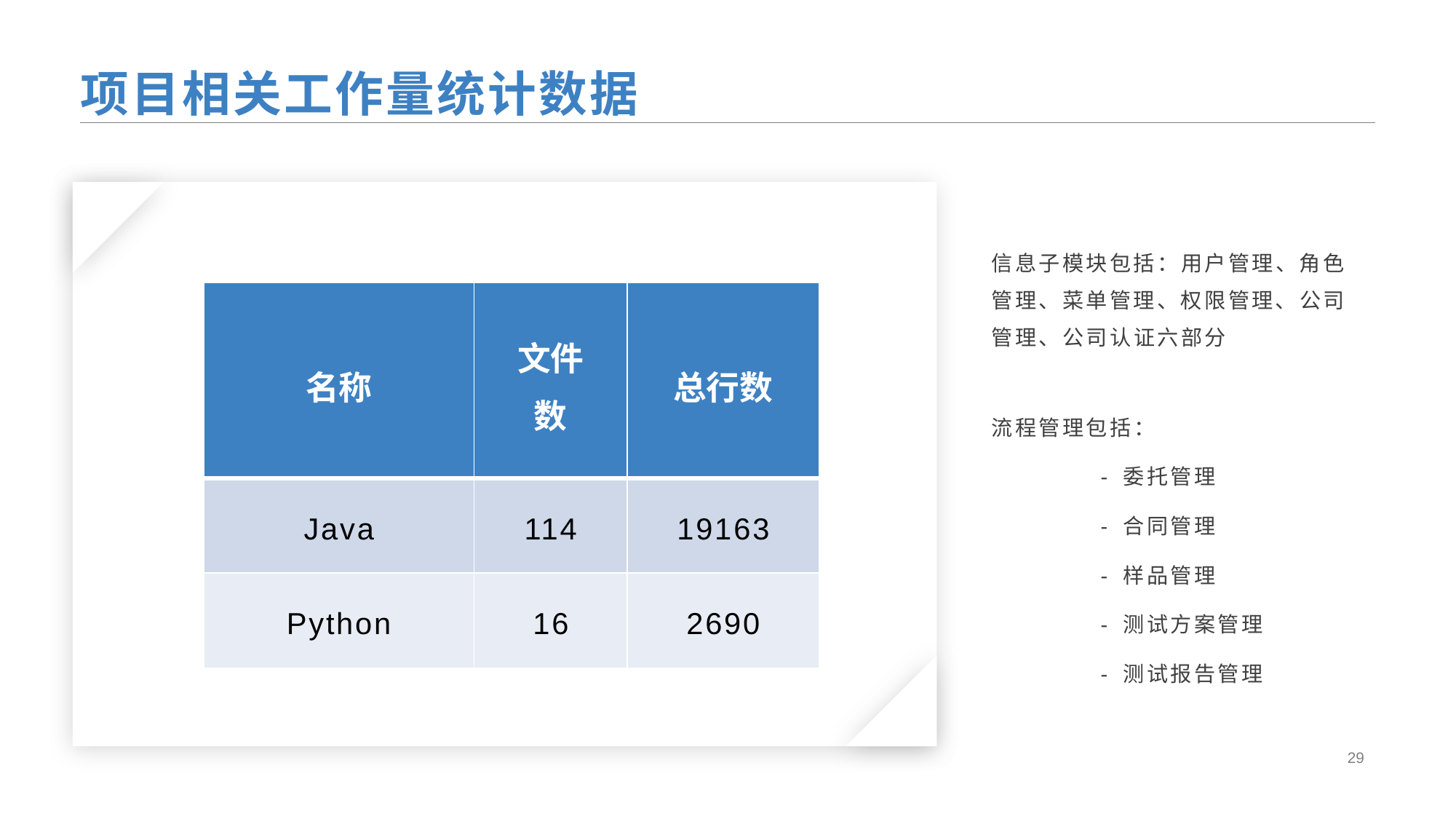

项目相关工作量统计数据
信息子模块包括：用户管理、角色管理、菜单管理、权限管理、公司管理、公司认证六部分

流程管理包括：
	- 委托管理
	- 合同管理
	- 样品管理
	- 测试方案管理
	- 测试报告管理

| 名称 | 文件数 | 总行数 |
| --- | --- | --- |
| Java | 114 | 19163 |
| Python | 16 | 2690 |

29